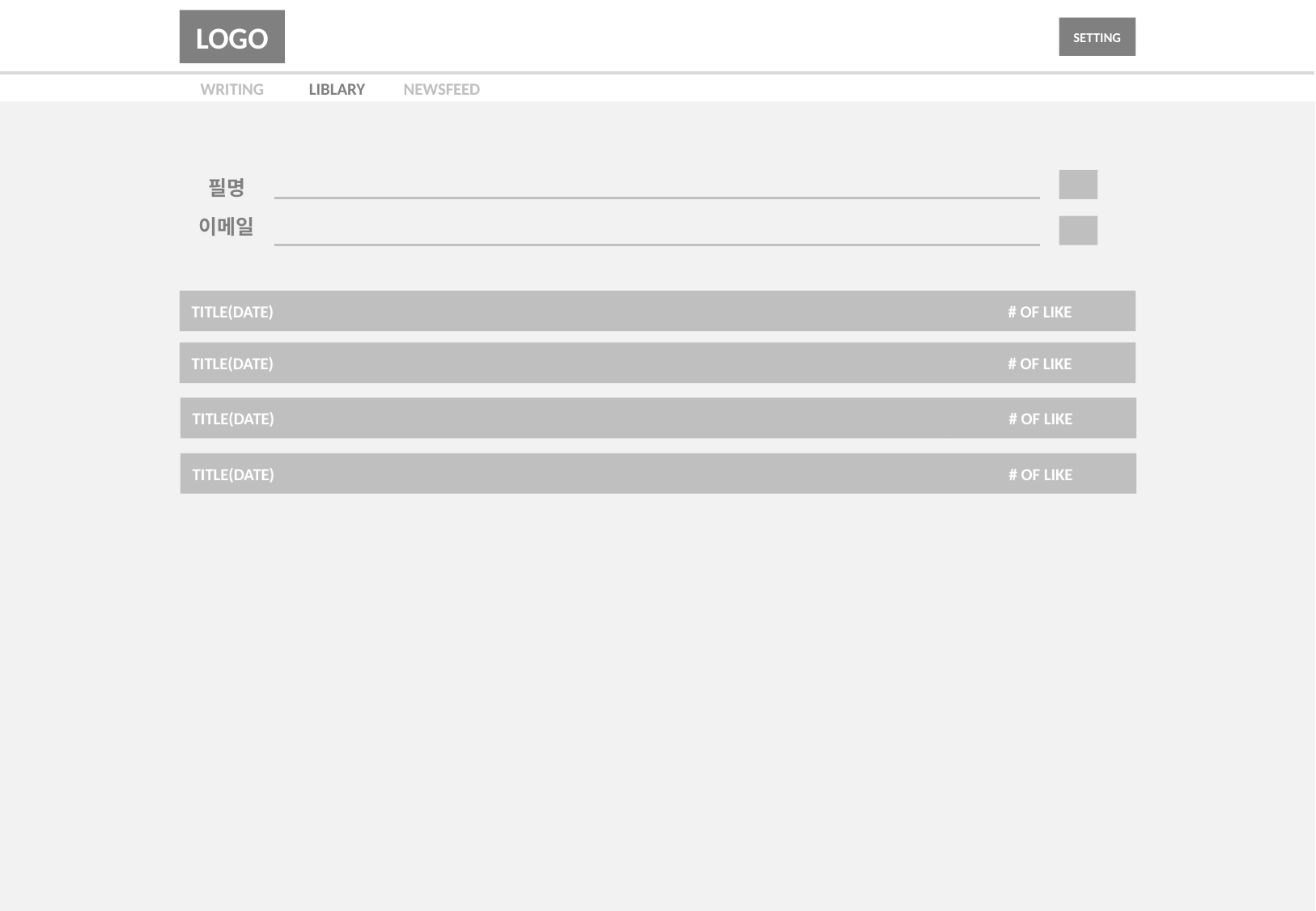

LOGO
SETTING
WRITING
LIBLARY
NEWSFEED

필명

이메일

TITLE(DATE)
# OF LIKE
TITLE(DATE)
# OF LIKE
TITLE(DATE)
# OF LIKE
TITLE(DATE)
# OF LIKE